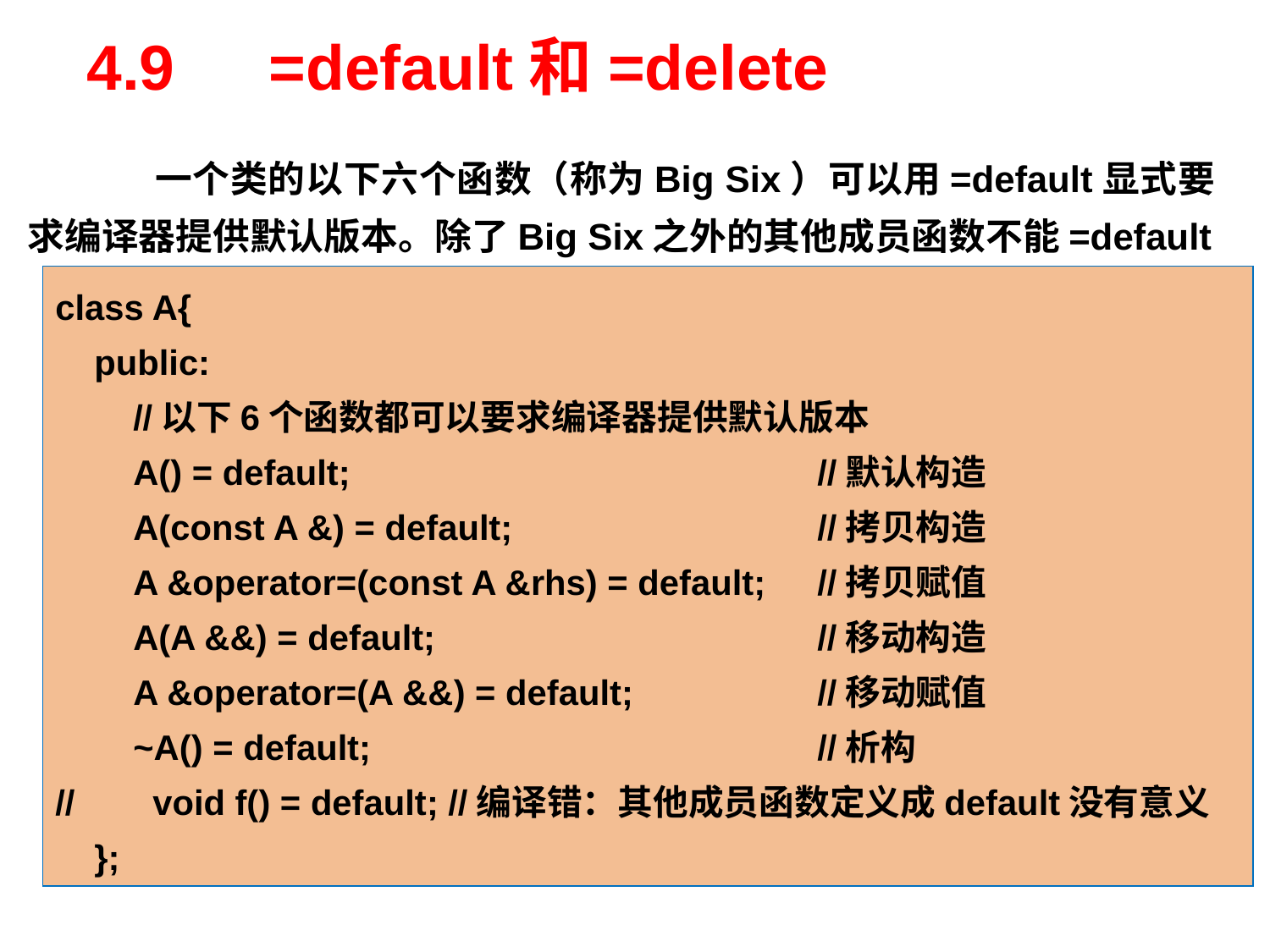

# 4.9　=default和=delete
	一个类的以下六个函数（称为Big Six）可以用=default显式要求编译器提供默认版本。除了Big Six之外的其他成员函数不能=default
class A{
    public:
        //以下6个函数都可以要求编译器提供默认版本
        A() = default;				//默认构造
        A(const A &) = default;			//拷贝构造
        A &operator=(const A &rhs) = default;	//拷贝赋值
        A(A &&) = default;				//移动构造
        A &operator=(A &&) = default;		//移动赋值
        ~A() = default;				//析构
//        void f() = default; //编译错：其他成员函数定义成default没有意义
    };